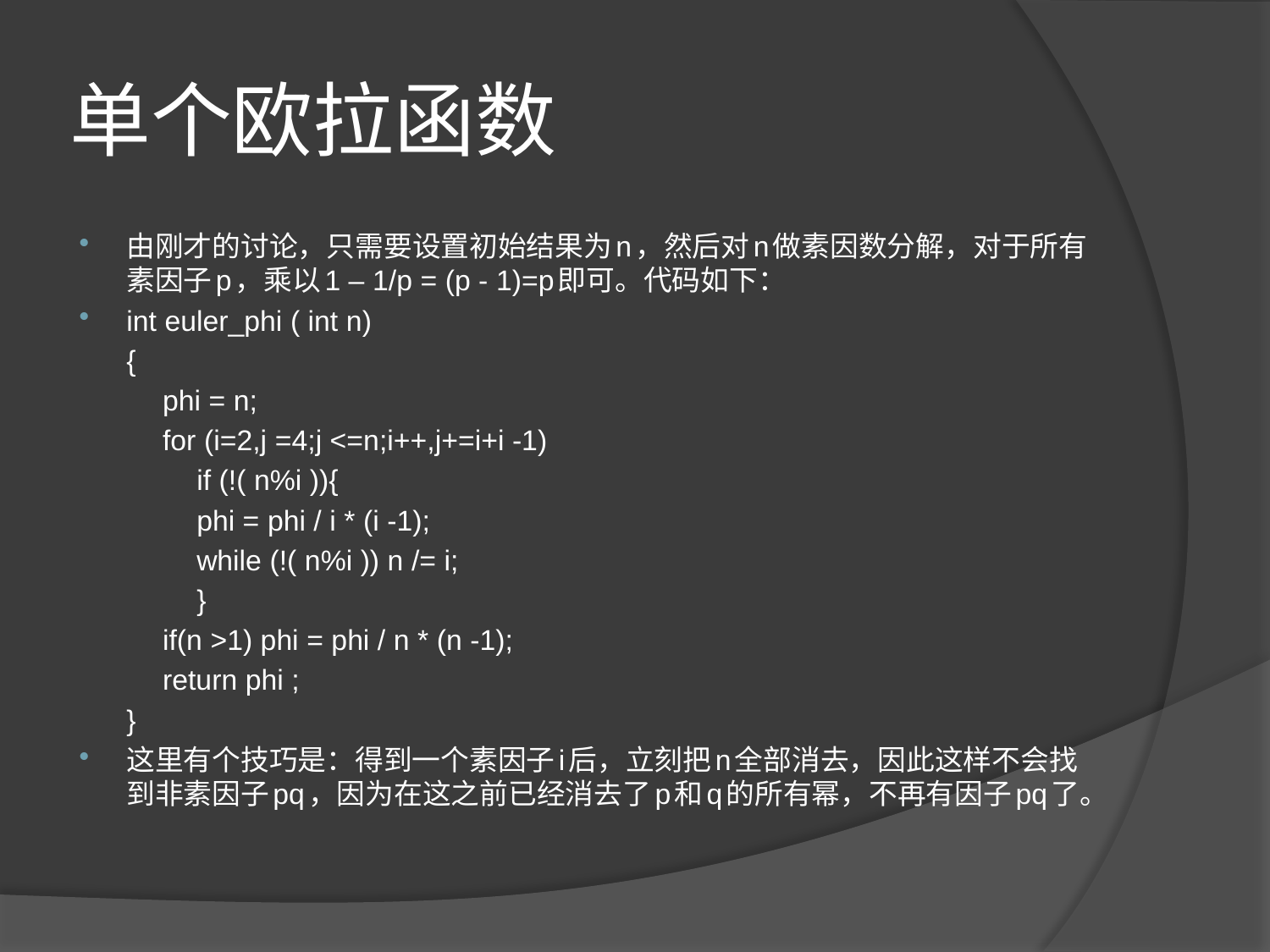

# 单个欧拉函数
由刚才的讨论，只需要设置初始结果为n，然后对n做素因数分解，对于所有素因子p，乘以1 – 1/p = (p - 1)=p即可。代码如下：
int euler_phi ( int n)
	{
	phi = n;
	for (i=2,j =4;j <=n;i++,j+=i+i -1)
	if (!( n%i )){
		phi = phi / i * (i -1);
		while (!( n%i )) n /= i;
	}
	if(n >1) phi = phi / n * (n -1);
	return phi ;
	}
这里有个技巧是：得到一个素因子i后，立刻把n全部消去，因此这样不会找到非素因子pq，因为在这之前已经消去了p和q的所有幂，不再有因子pq了。